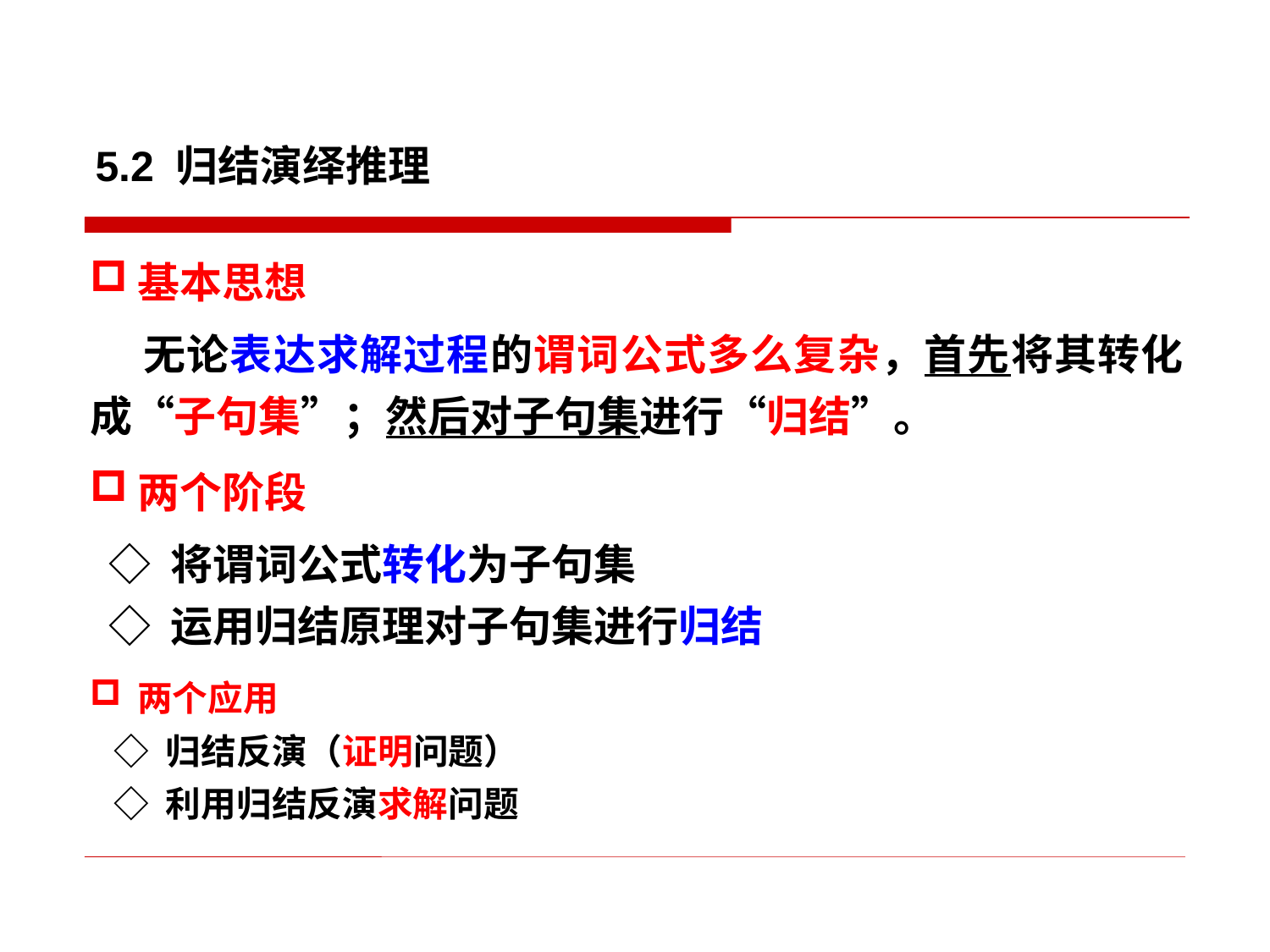

5.2 归结演绎推理
基本思想
    无论表达求解过程的谓词公式多么复杂，首先将其转化成“子句集”；然后对子句集进行“归结”。
两个阶段
  ◇ 将谓词公式转化为子句集
  ◇ 运用归结原理对子句集进行归结
两个应用
   ◇ 归结反演（证明问题）
   ◇ 利用归结反演求解问题